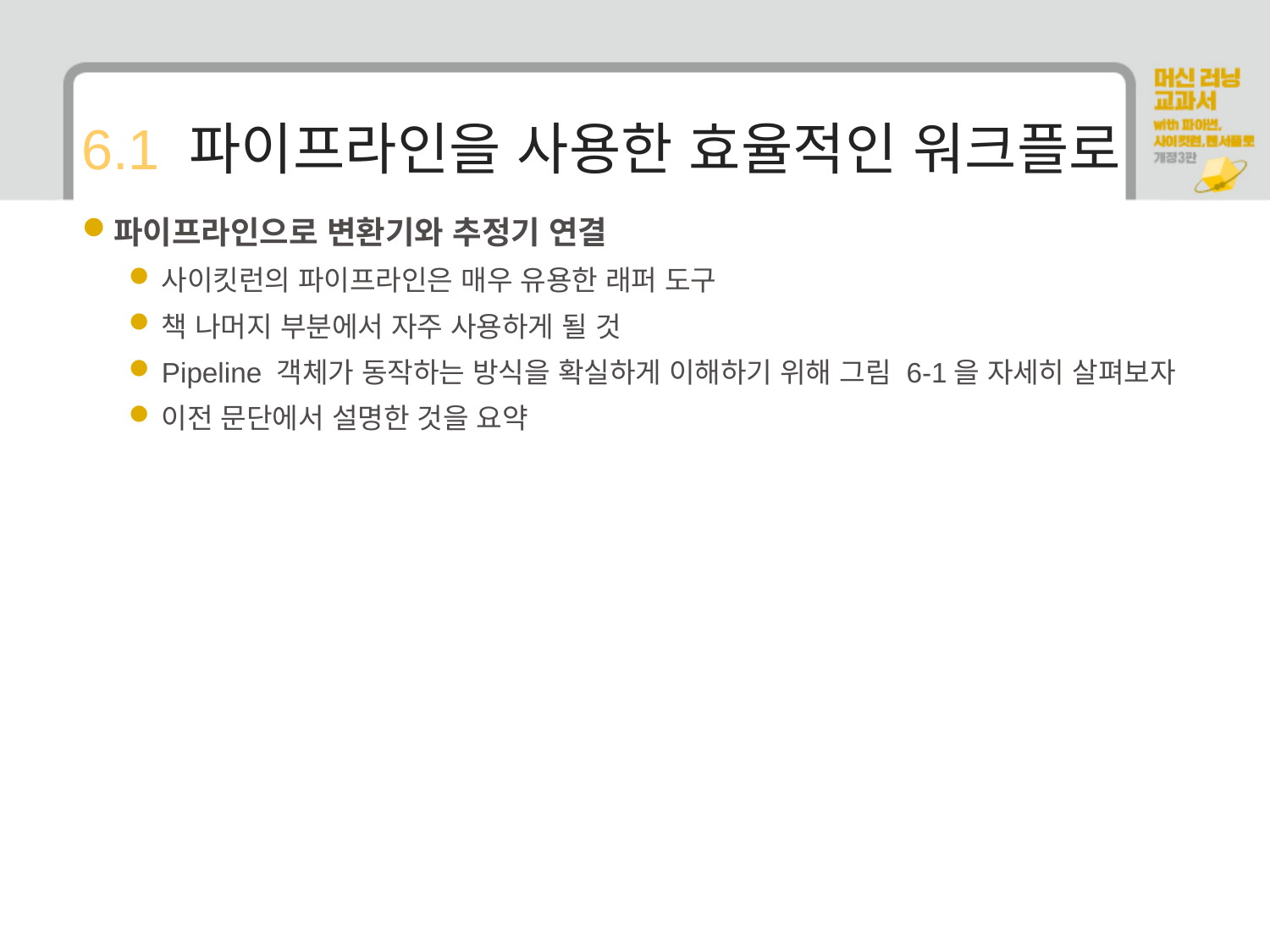

# 6.1 파이프라인을 사용한 효율적인 워크플로
파이프라인으로 변환기와 추정기 연결
사이킷런의 파이프라인은 매우 유용한 래퍼 도구
책 나머지 부분에서 자주 사용하게 될 것
Pipeline 객체가 동작하는 방식을 확실하게 이해하기 위해 그림 6-1을 자세히 살펴보자
이전 문단에서 설명한 것을 요약